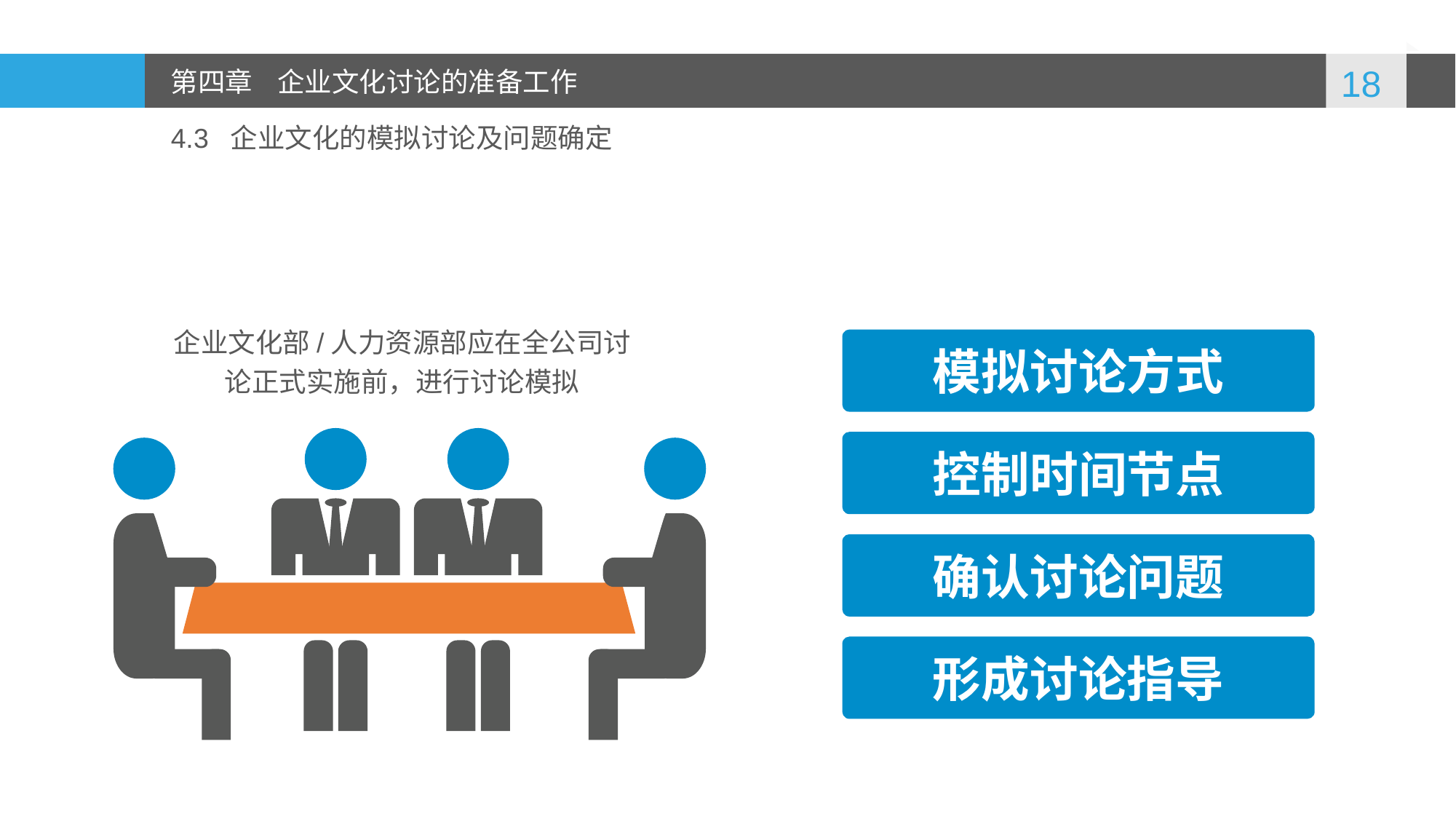

第四章    企业文化讨论的准备工作
4.3  企业文化的模拟讨论及问题确定
企业文化部/人力资源部应在全公司讨论正式实施前，进行讨论模拟
模拟讨论方式

控制时间节点
确认讨论问题
形成讨论指导